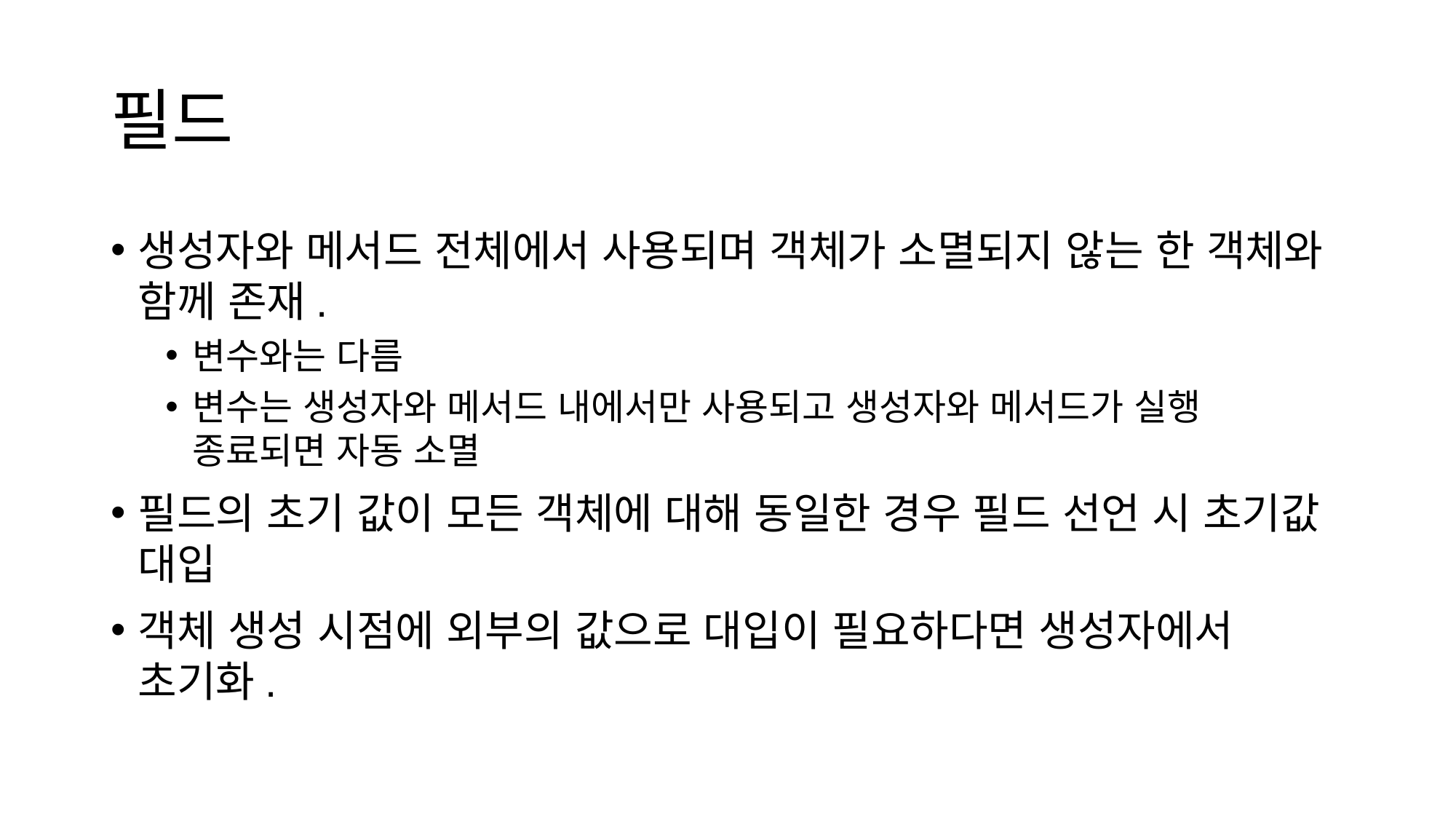

# 필드
생성자와 메서드 전체에서 사용되며 객체가 소멸되지 않는 한 객체와 함께 존재.
변수와는 다름
변수는 생성자와 메서드 내에서만 사용되고 생성자와 메서드가 실행 종료되면 자동 소멸
필드의 초기 값이 모든 객체에 대해 동일한 경우 필드 선언 시 초기값 대입
객체 생성 시점에 외부의 값으로 대입이 필요하다면 생성자에서 초기화.